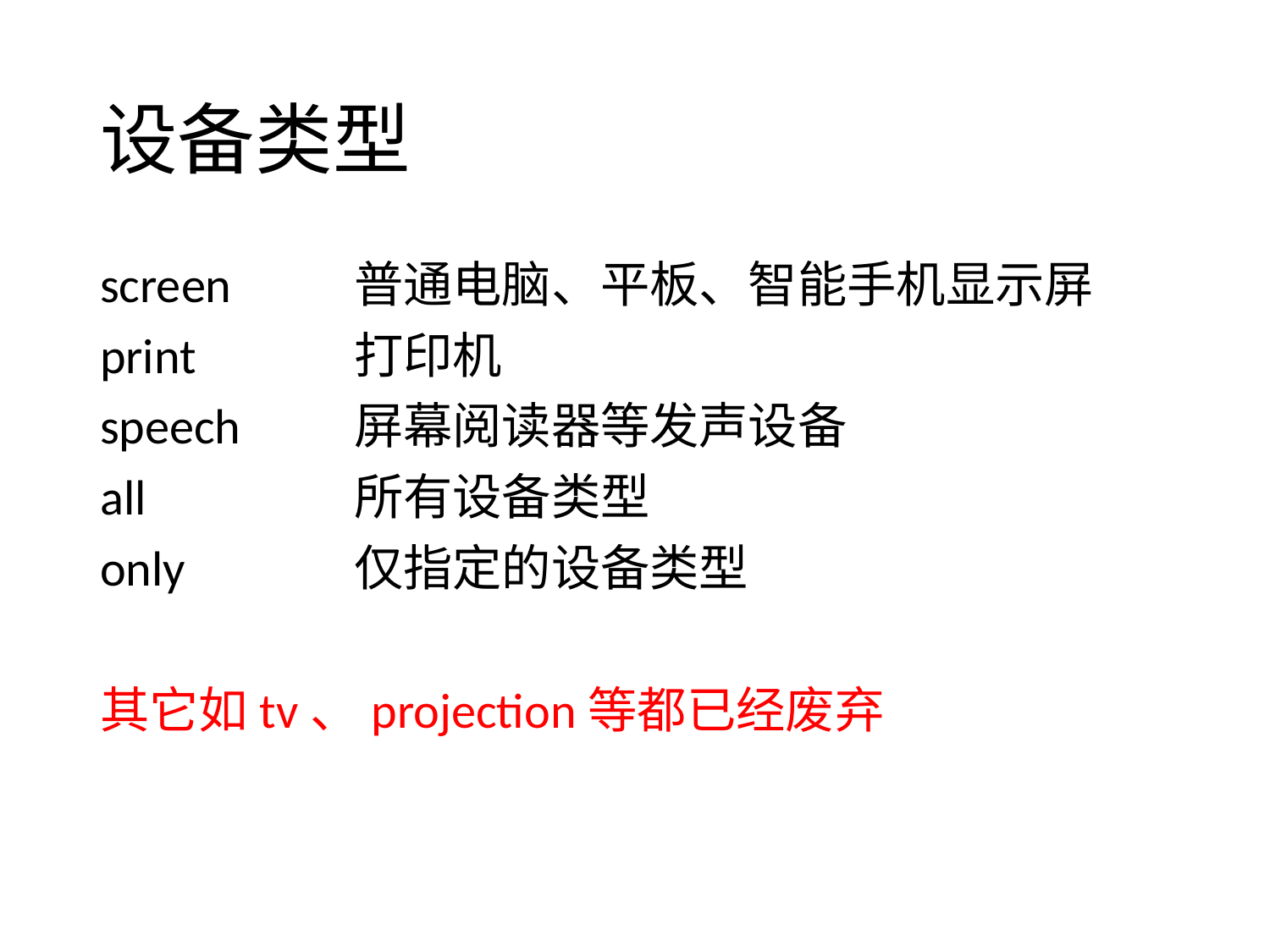

# 设备类型
screen	普通电脑、平板、智能手机显示屏
print		打印机
speech	屏幕阅读器等发声设备
all		所有设备类型
only		仅指定的设备类型

其它如tv、projection等都已经废弃